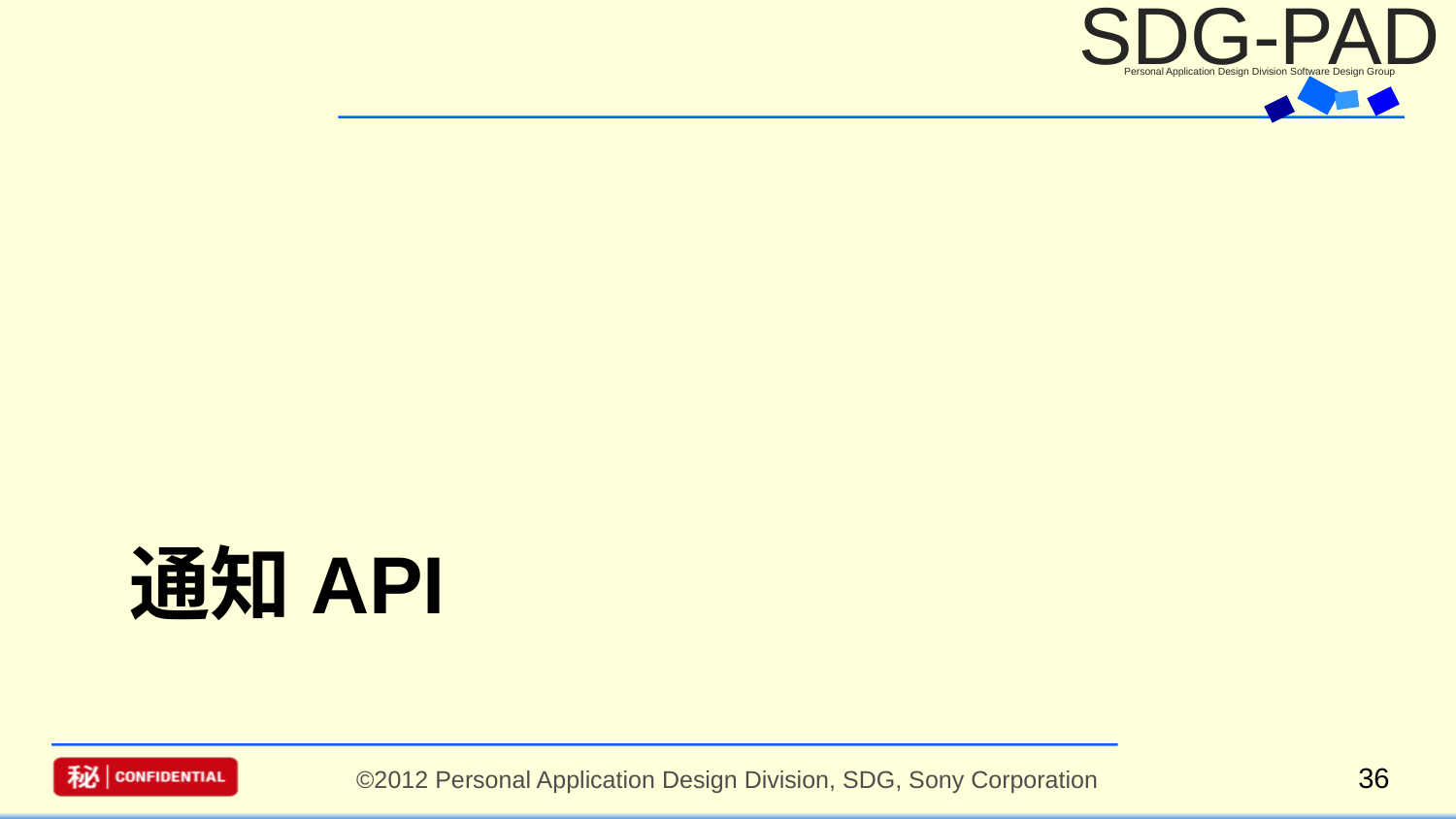

# 通知API
36
©2012 Personal Application Design Division, SDG, Sony Corporation